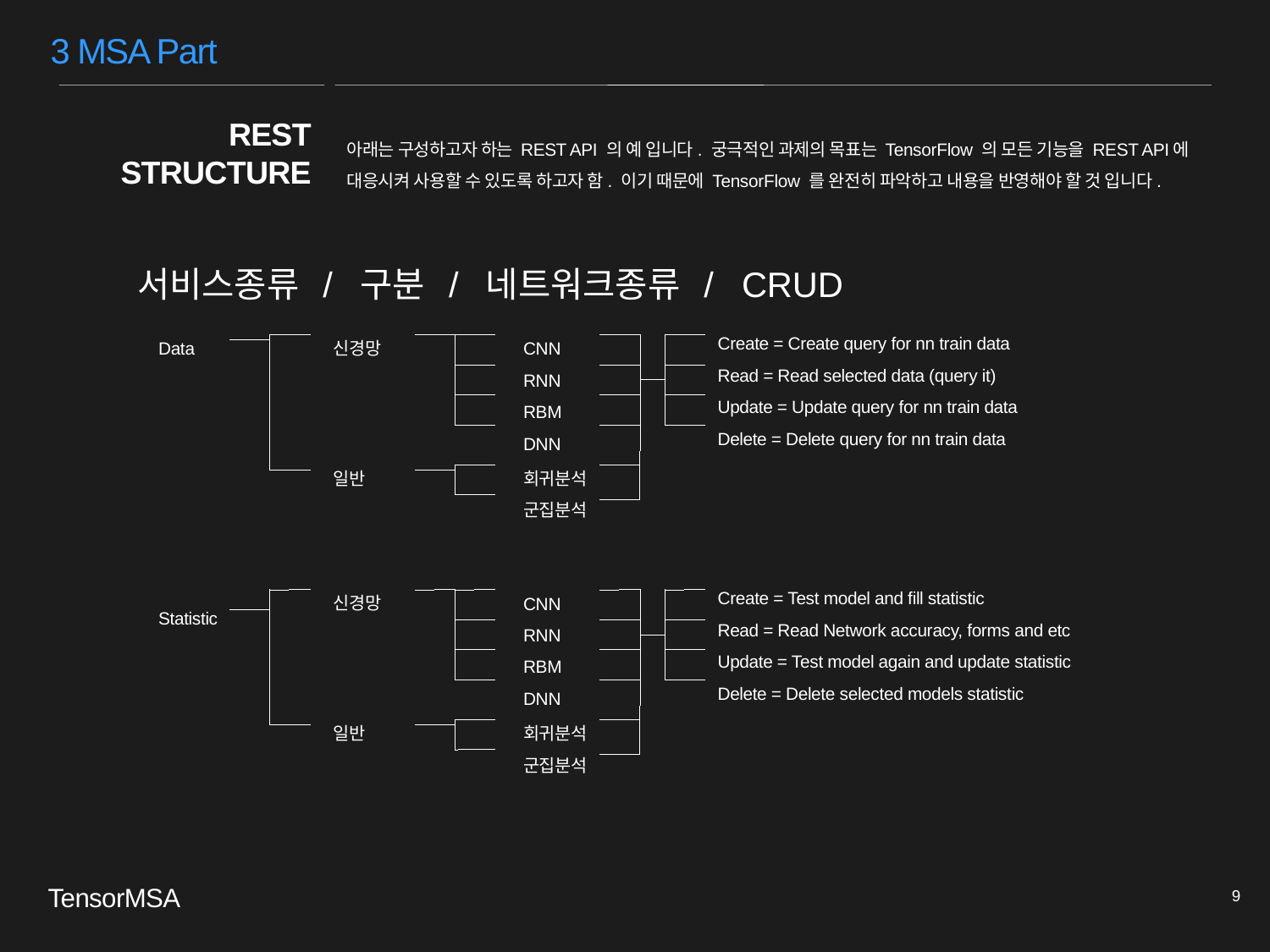

3 MSA Part

REST
STRUCTURE
아래는 구성하고자 하는 REST API 의 예 입니다. 궁극적인 과제의 목표는 TensorFlow 의 모든 기능을 REST API에
대응시켜 사용할 수 있도록 하고자 함. 이기 때문에 TensorFlow 를 완전히 파악하고 내용을 반영해야 할 것 입니다.
서비스종류  /  구분  /  네트워크종류  /   CRUD
Create = Create query for nn train data
Read = Read selected data (query it)
Update = Update query for nn train data
Delete = Delete query for nn train data

신경망
Data
CNN
RNN
RBM
DNN

일반
회귀분석
군집분석

Create = Test model and fill statistic
Read = Read Network accuracy, forms and etc
Update = Test model again and update statistic
Delete = Delete selected models statistic

신경망
CNN
RNN
RBM
DNN

Statistic

일반
회귀분석
군집분석

TensorMSA
9